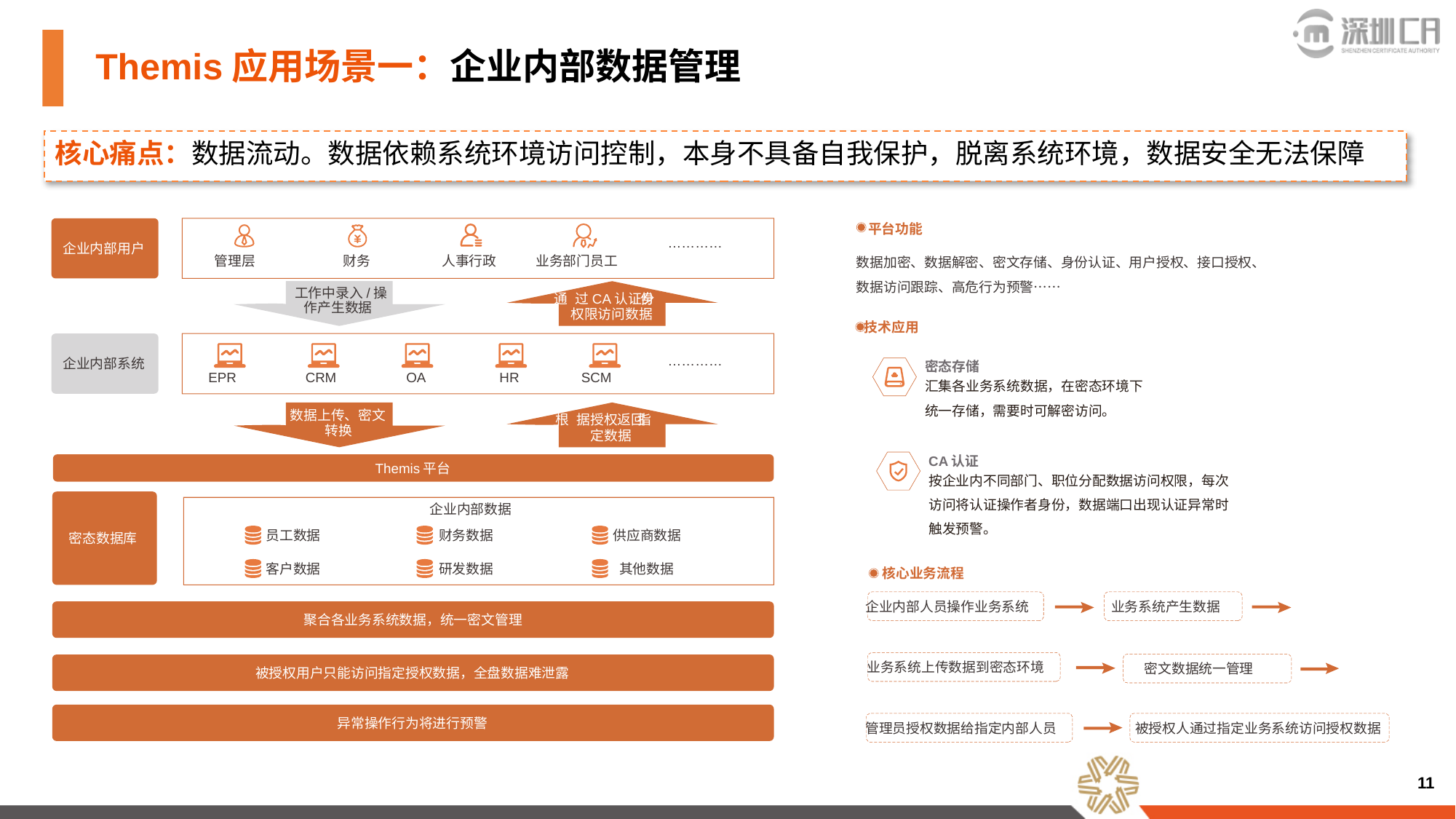

# Themis应用场景一：企业内部数据管理
核心痛点：数据流动。数据依赖系统环境访问控制，本身不具备自我保护，脱离系统环境，数据安全无法保障
企业内部用户

平台功能

数据加密、数据解密、密文存储、身份认证、用户授权、接口授权、
数据访问跟踪、高危行为预警……
…………
管理层	财务	人事行政
业务部门员工
工作中录入/操
作产生数据
过CA认证身
权限访问数据
通
份
技术应用

企业内部系统

密态存储
汇集各业务系统数据，在密态环境下
…………

EPR	CRM	 OA 	HR
SCM
统一存储，需要时可解密访问。
数据上传、密文
转换
据授权返回
定数据
根
指

CA认证
按企业内不同部门、职位分配数据访问权限，每次
Themis平台

密态数据库
访问将认证操作者身份，数据端口出现认证异常时

企业内部数据
员工数据	财务数据	供应商数据
触发预警。

客户数据	研发数据	其他数据

核心业务流程

企业内部人员操作业务系统
业务系统产生数据
聚合各业务系统数据，统一密文管理

被授权用户只能访问指定授权数据，全盘数据难泄露

业务系统上传数据到密态环境
密文数据统一管理

异常操作行为将进行预警

管理员授权数据给指定内部人员	被授权人通过指定业务系统访问授权数据